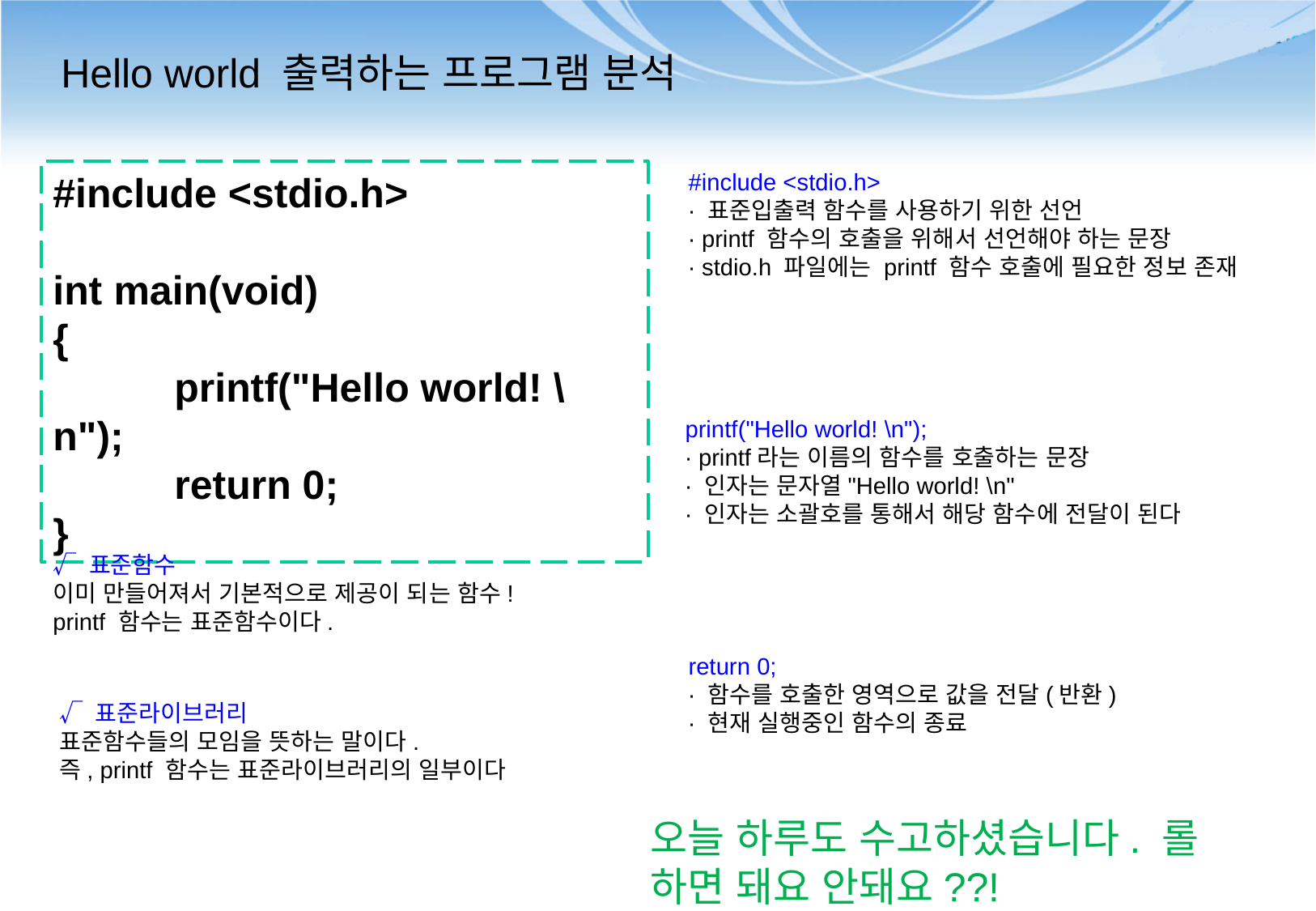

# Hello world 출력하는 프로그램 분석
#include <stdio.h>

int main(void)
{
	printf("Hello world! \n");
	return 0;
}
#include <stdio.h>
∙ 표준입출력 함수를 사용하기 위한 선언
∙ printf 함수의 호출을 위해서 선언해야 하는 문장
∙ stdio.h 파일에는 printf 함수 호출에 필요한 정보 존재
printf("Hello world! \n");
∙ printf라는 이름의 함수를 호출하는 문장
∙ 인자는 문자열"Hello world! \n"
∙ 인자는 소괄호를 통해서 해당 함수에 전달이 된다
√ 표준함수
이미 만들어져서 기본적으로 제공이 되는 함수!
printf 함수는 표준함수이다.
return 0;
∙ 함수를 호출한 영역으로 값을 전달(반환)
∙ 현재 실행중인 함수의 종료
√ 표준라이브러리
표준함수들의 모임을 뜻하는 말이다.
즉, printf 함수는 표준라이브러리의 일부이다
오늘 하루도 수고하셨습니다. 롤 하면 돼요 안돼요??!